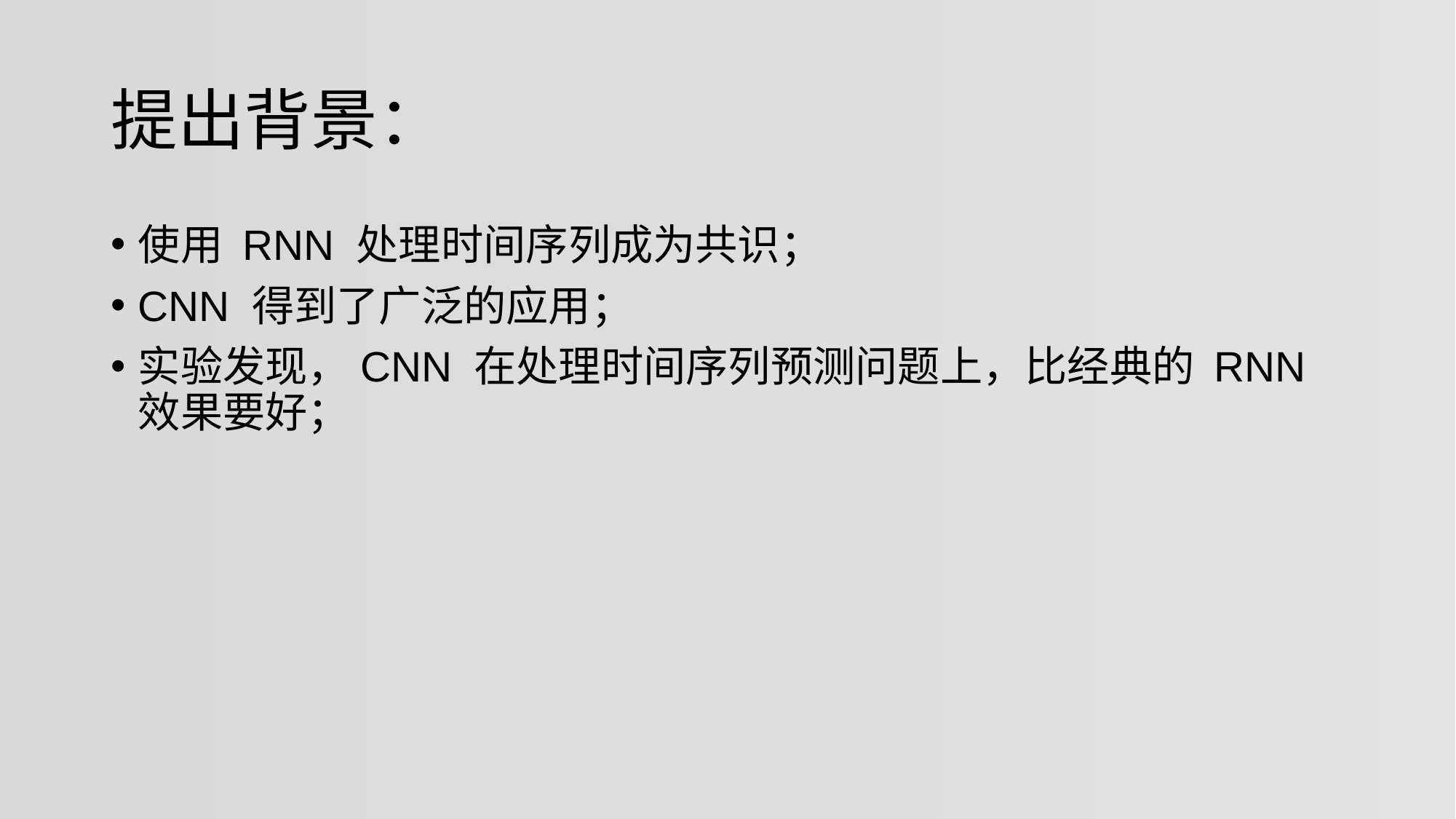

# 提出背景：
使用 RNN 处理时间序列成为共识；
CNN 得到了广泛的应用；
实验发现，CNN 在处理时间序列预测问题上，比经典的 RNN 效果要好；